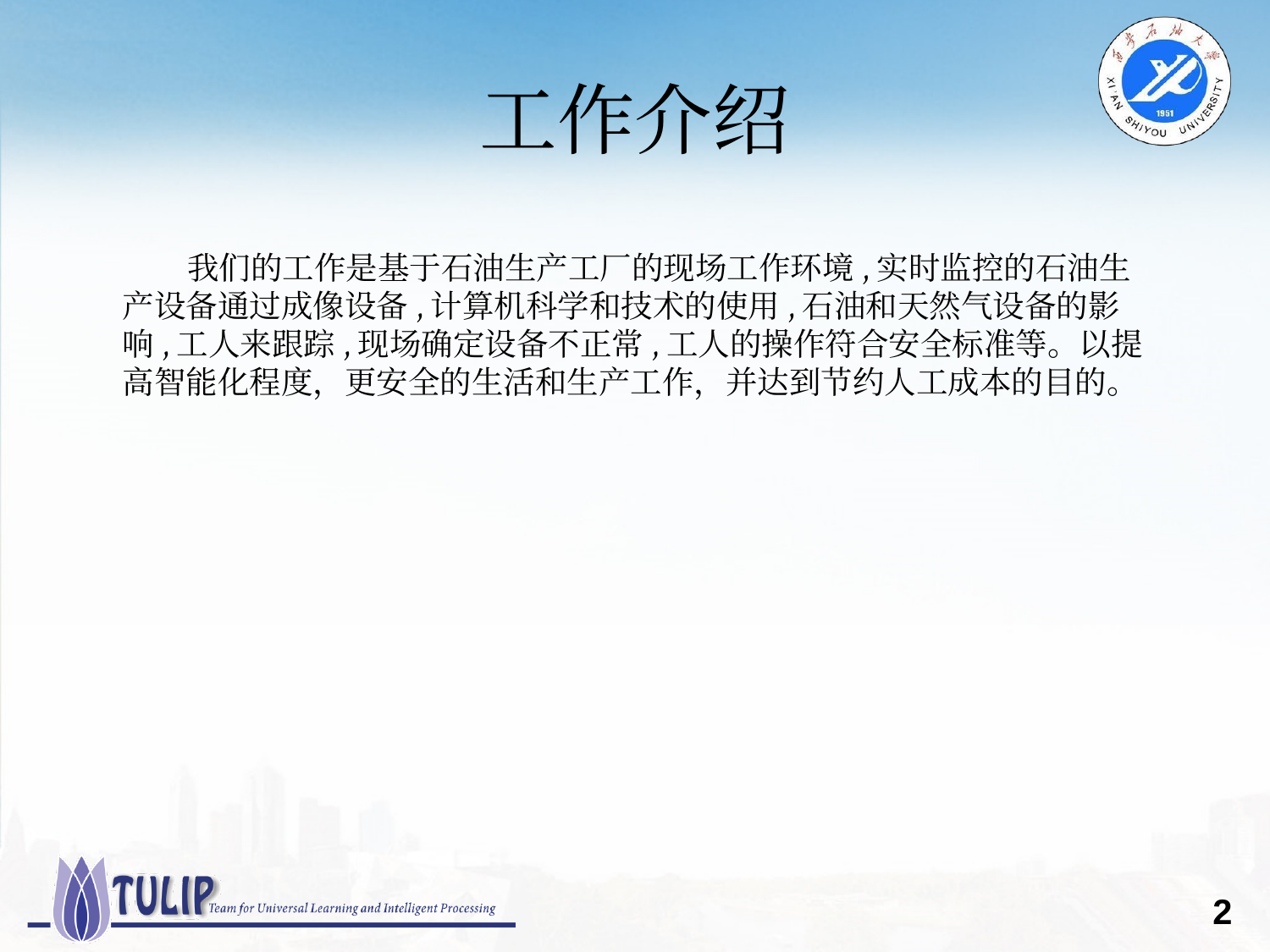

# 工作介绍
        我们的工作是基于石油生产工厂的现场工作环境,实时监控的石油生产设备通过成像设备,计算机科学和技术的使用,石油和天然气设备的影响,工人来跟踪,现场确定设备不正常,工人的操作符合安全标准等。以提高智能化程度，更安全的生活和生产工作，并达到节约人工成本的目的。
2